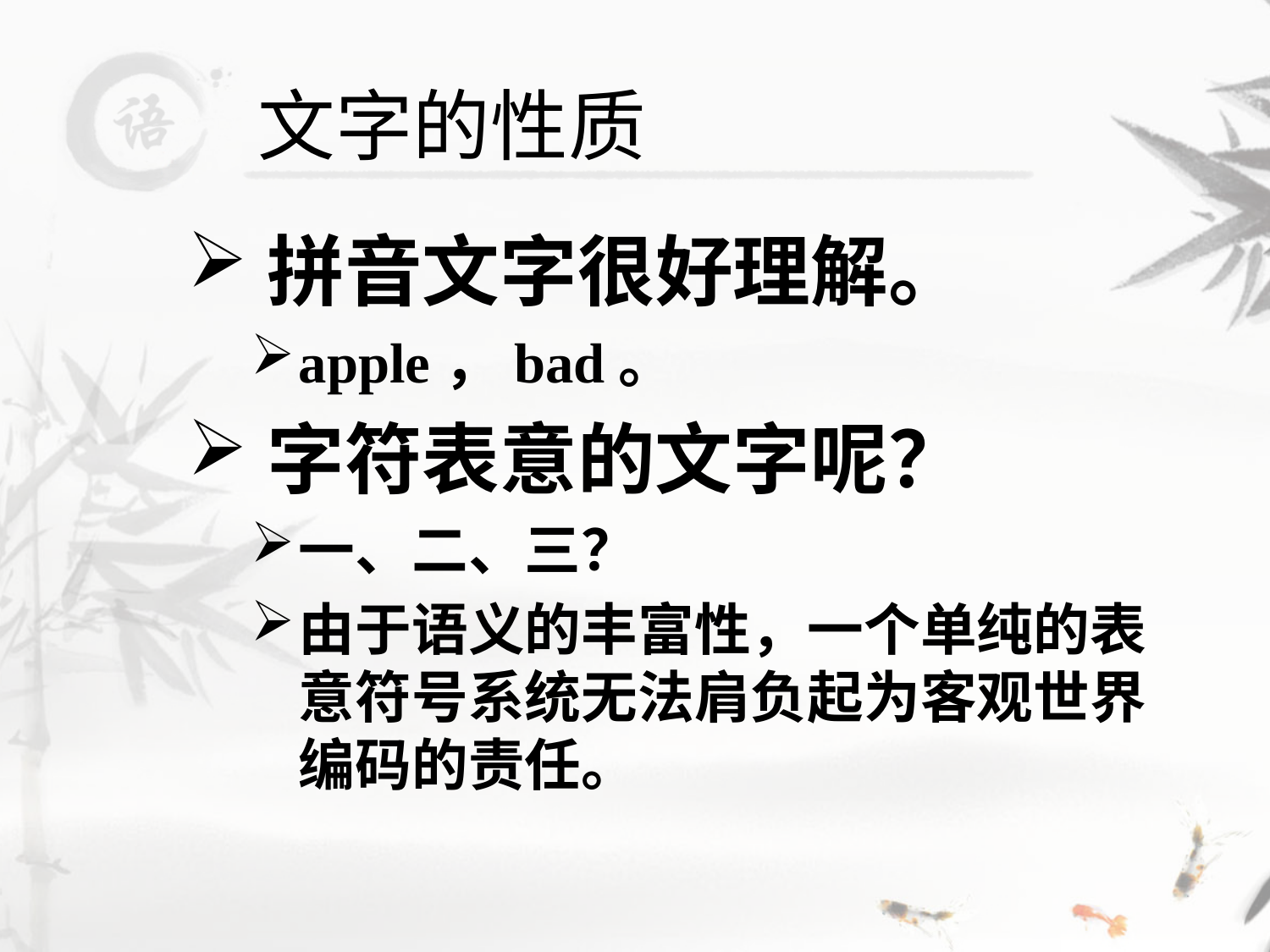

# 文字的性质
拼音文字很好理解。
apple，bad。
字符表意的文字呢？
一、二、三？
由于语义的丰富性，一个单纯的表意符号系统无法肩负起为客观世界编码的责任。